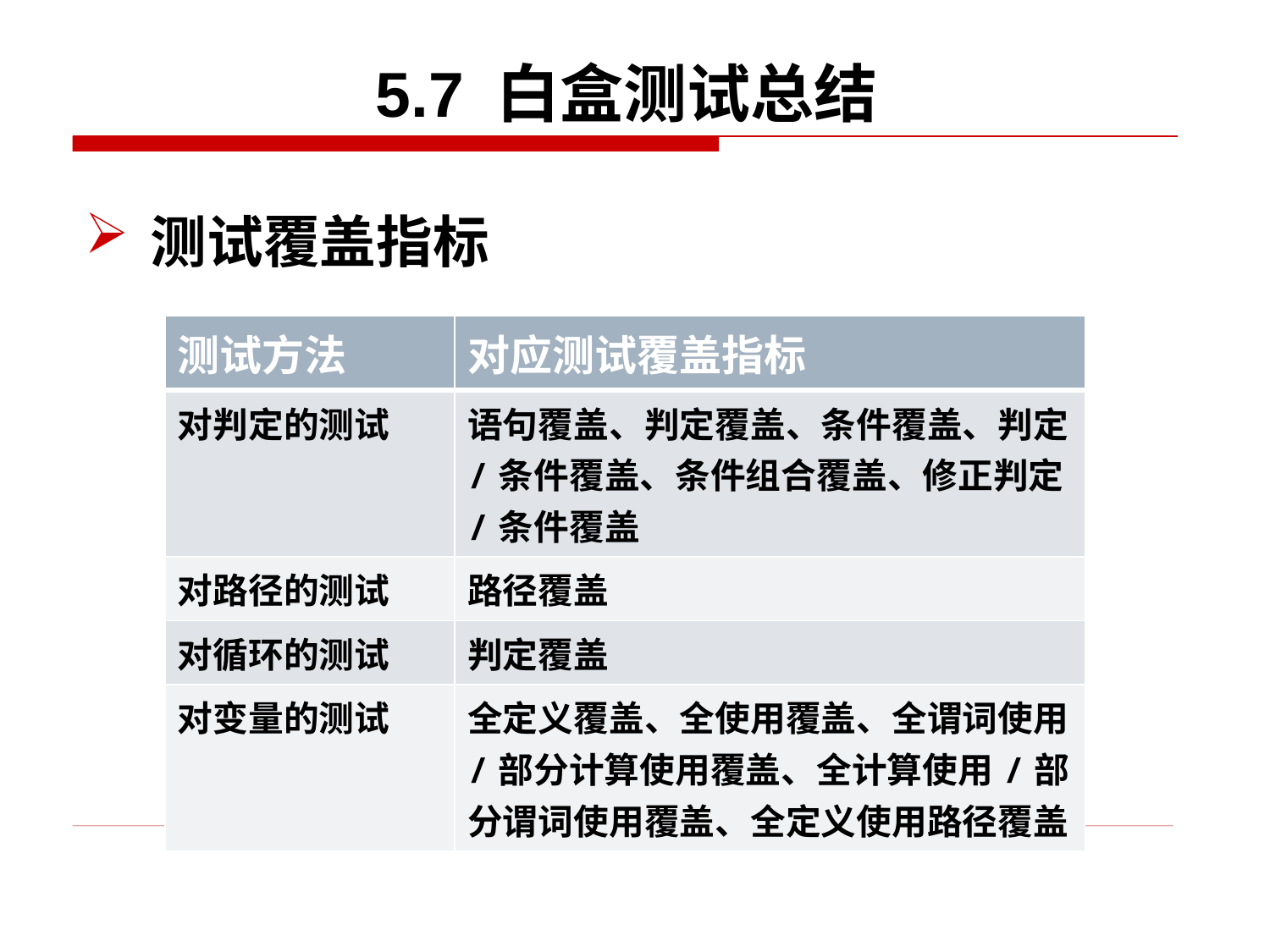

# 5.7 白盒测试总结
测试覆盖指标
| 测试方法 | 对应测试覆盖指标 |
| --- | --- |
| 对判定的测试 | 语句覆盖、判定覆盖、条件覆盖、判定/条件覆盖、条件组合覆盖、修正判定/条件覆盖 |
| 对路径的测试 | 路径覆盖 |
| 对循环的测试 | 判定覆盖 |
| 对变量的测试 | 全定义覆盖、全使用覆盖、全谓词使用/部分计算使用覆盖、全计算使用/部分谓词使用覆盖、全定义使用路径覆盖 |